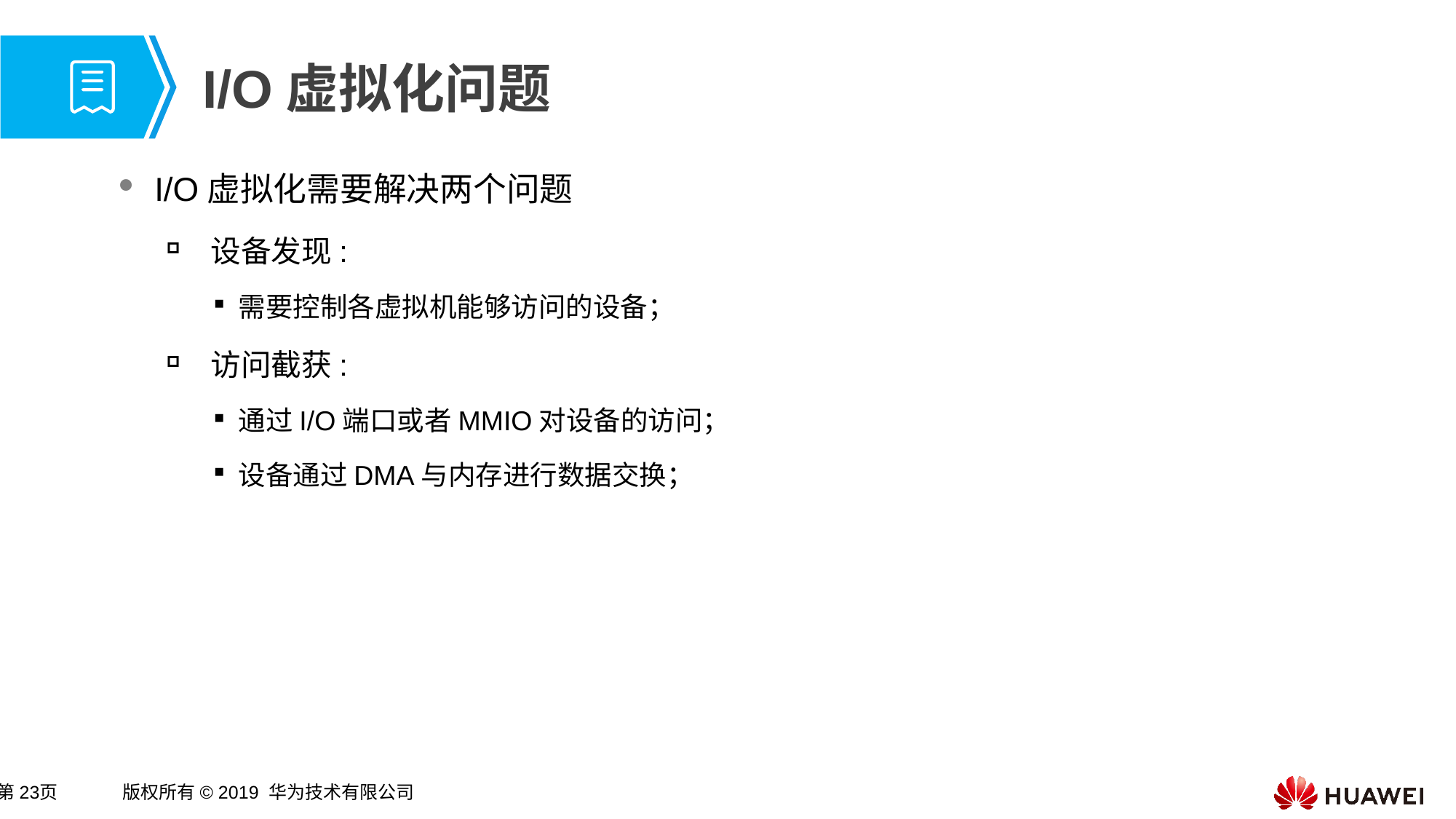

# I/O虚拟化问题
I/O虚拟化需要解决两个问题
 设备发现:
需要控制各虚拟机能够访问的设备；
 访问截获:
通过I/O端口或者MMIO对设备的访问；
设备通过DMA与内存进行数据交换；